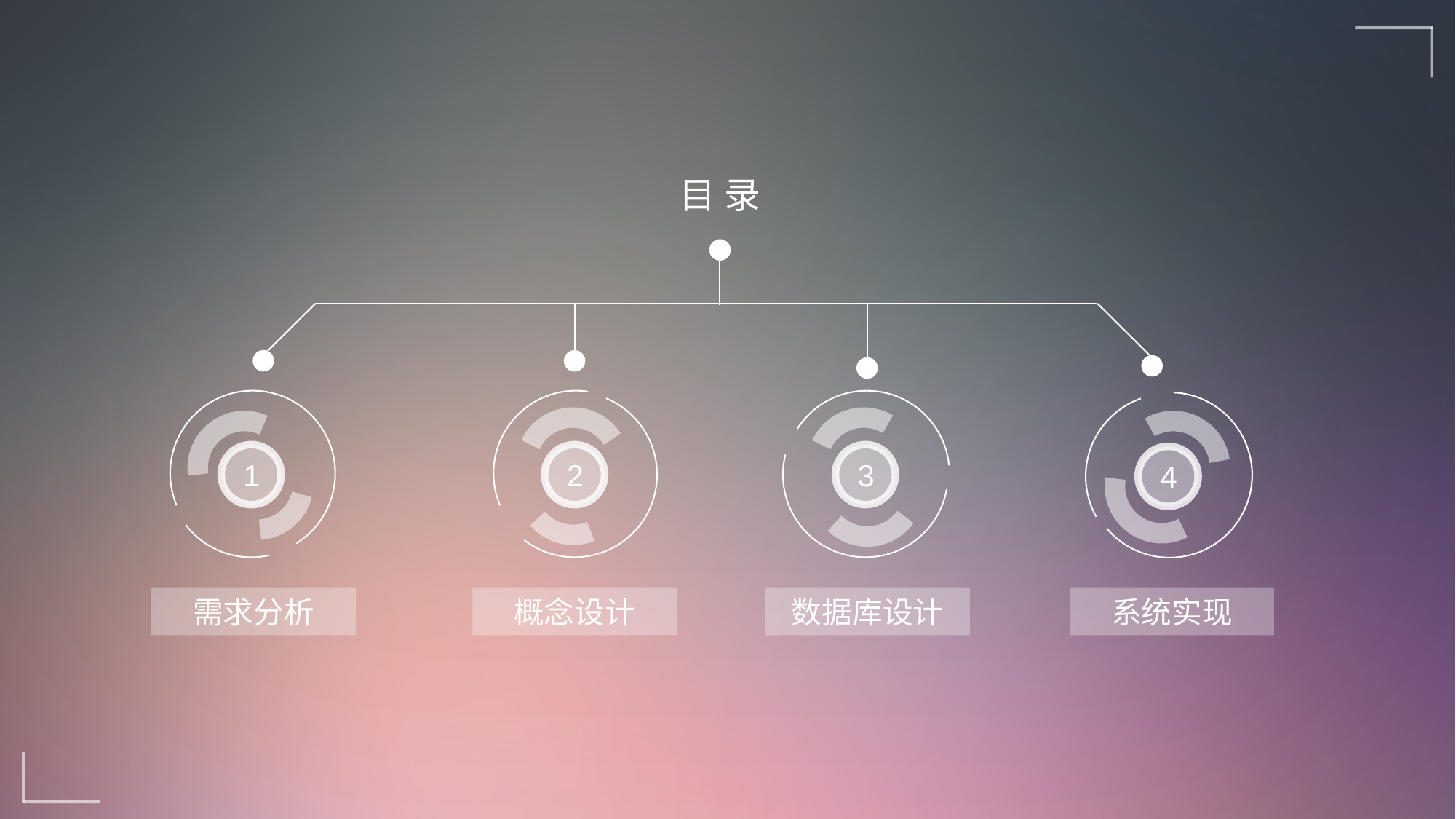

目 录

2

3

1

4
需求分析
概念设计
数据库设计
系统实现